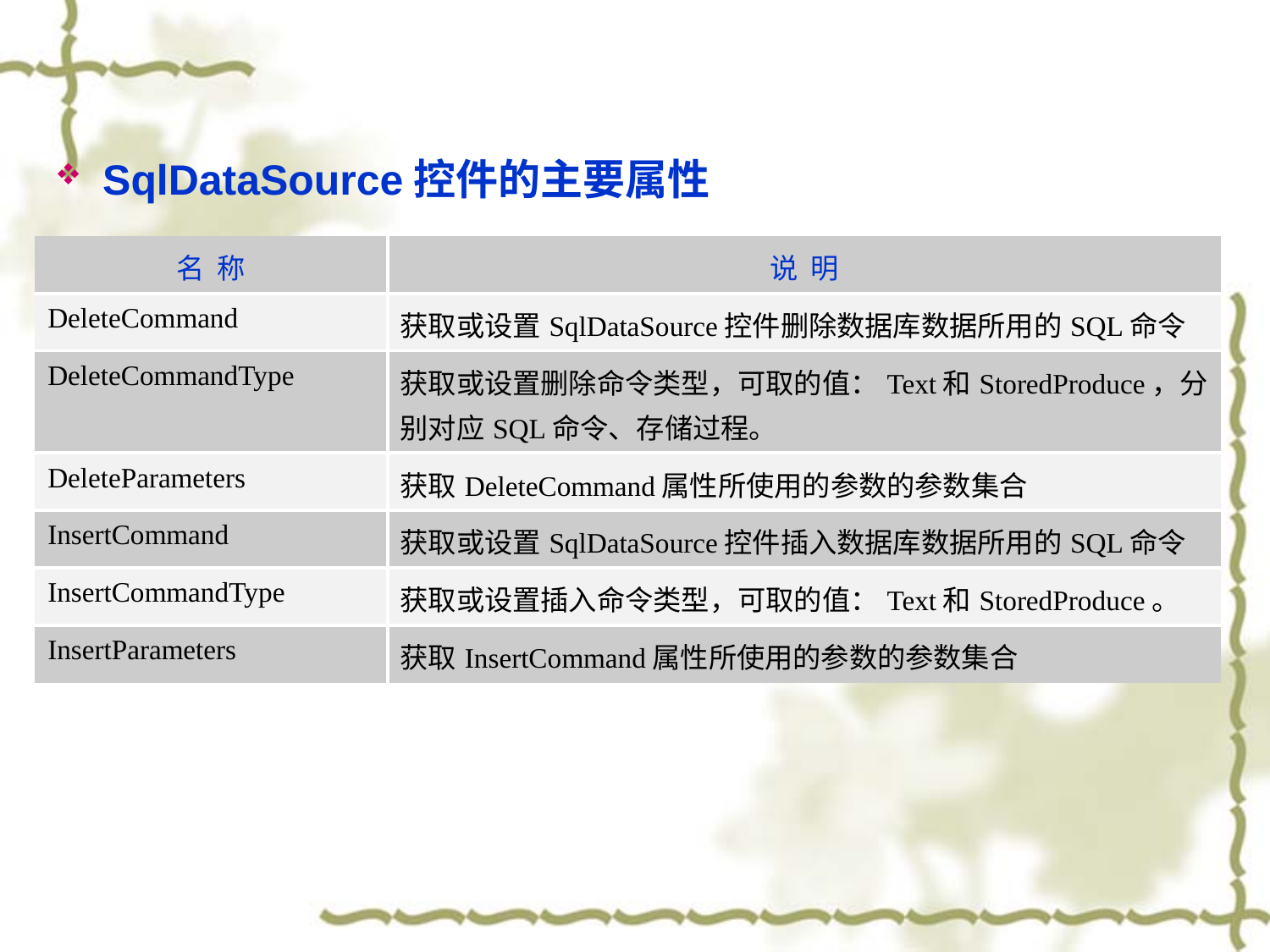

SqlDataSource控件的主要属性
| 名 称 | 说 明 |
| --- | --- |
| DeleteCommand | 获取或设置SqlDataSource控件删除数据库数据所用的SQL命令 |
| DeleteCommandType | 获取或设置删除命令类型，可取的值：Text和StoredProduce，分别对应SQL命令、存储过程。 |
| DeleteParameters | 获取DeleteCommand属性所使用的参数的参数集合 |
| InsertCommand | 获取或设置SqlDataSource控件插入数据库数据所用的SQL命令 |
| InsertCommandType | 获取或设置插入命令类型，可取的值：Text和StoredProduce。 |
| InsertParameters | 获取InsertCommand属性所使用的参数的参数集合 |